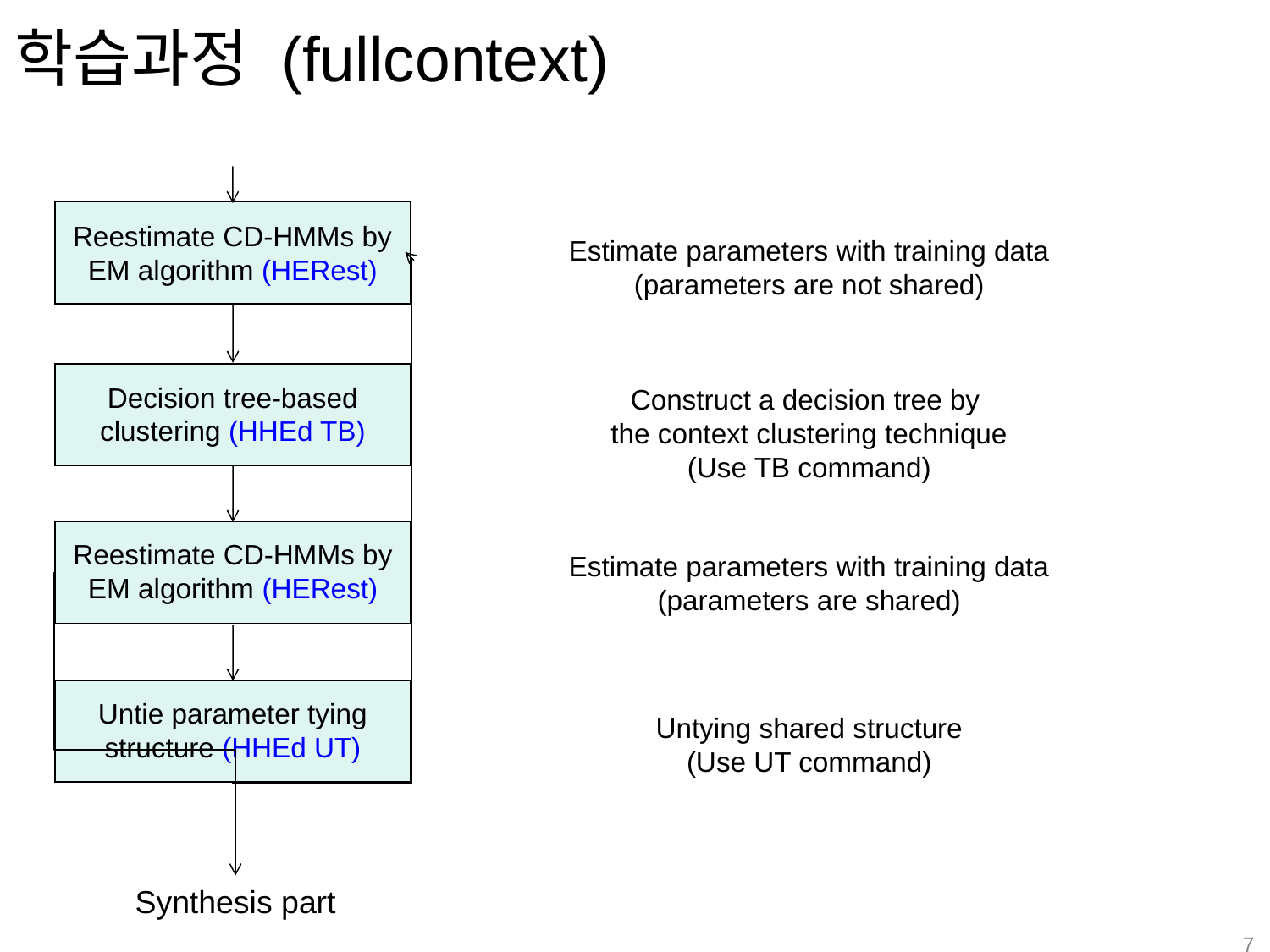

# 학습과정 (fullcontext)

Reestimate CD-HMMs by
EM algorithm (HERest)
Estimate parameters with training data
(parameters are not shared)

Decision tree-based
clustering (HHEd TB)
Construct a decision tree by
the context clustering technique
(Use TB command)

Reestimate CD-HMMs by
EM algorithm (HERest)
Estimate parameters with training data
(parameters are shared)

Untie parameter tying
structure (HHEd UT)
Untying shared structure
(Use UT command)
Synthesis part
7